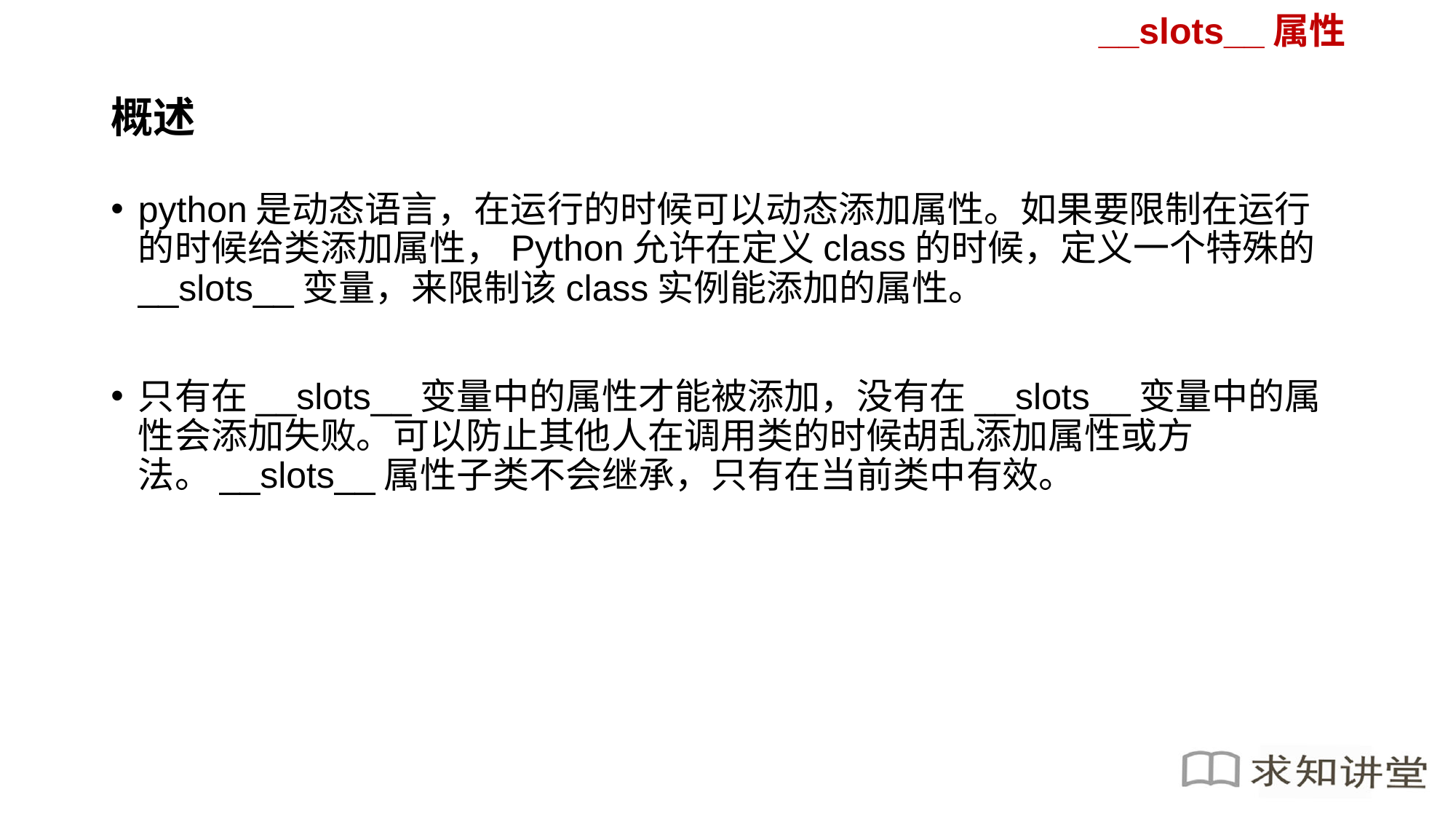

__slots__属性
# 概述
python是动态语言，在运行的时候可以动态添加属性。如果要限制在运行的时候给类添加属性，Python允许在定义class的时候，定义一个特殊的__slots__变量，来限制该class实例能添加的属性。

只有在__slots__变量中的属性才能被添加，没有在__slots__变量中的属性会添加失败。可以防止其他人在调用类的时候胡乱添加属性或方法。__slots__属性子类不会继承，只有在当前类中有效。